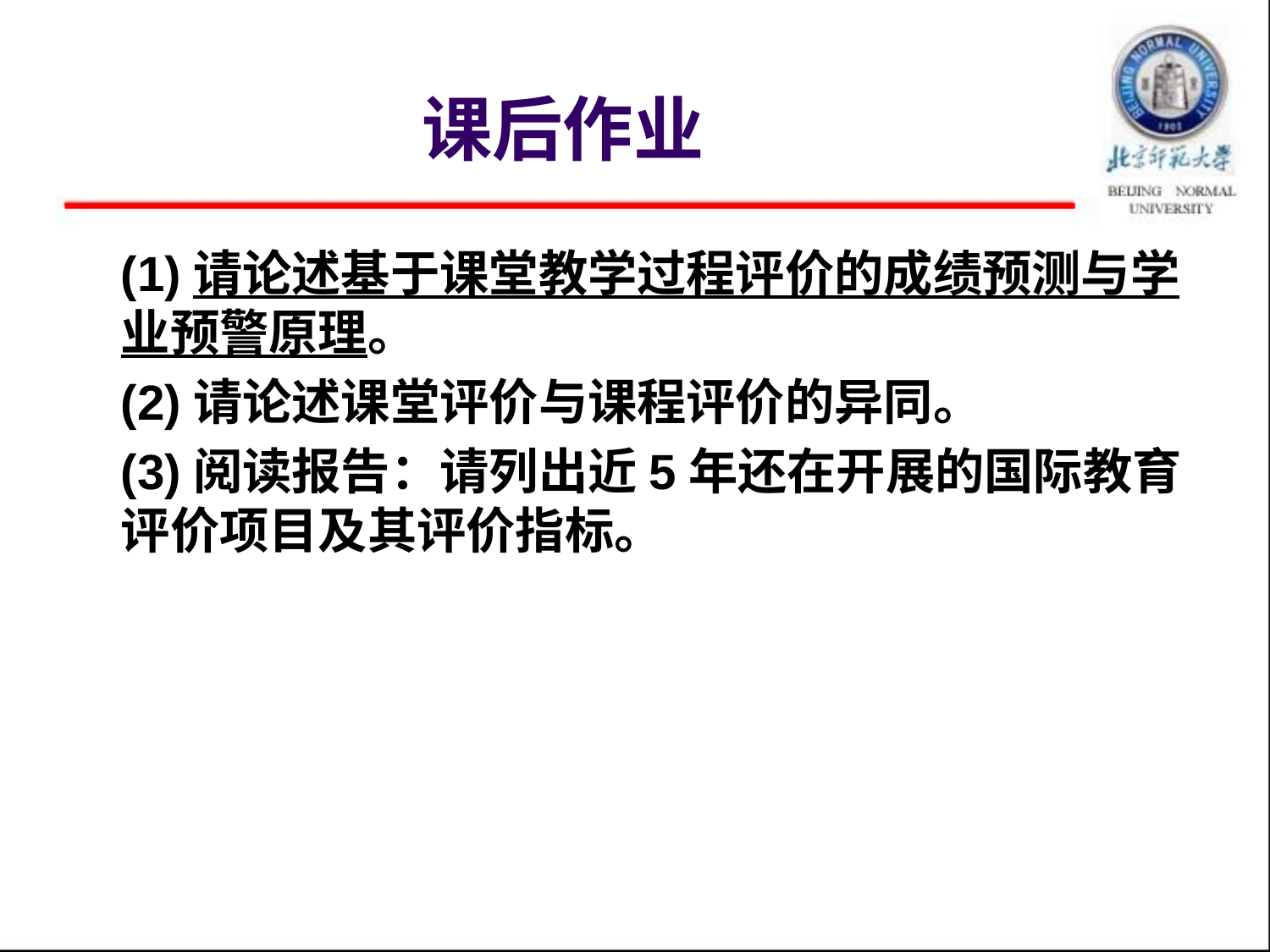

# 课后作业
(1)请论述基于课堂教学过程评价的成绩预测与学业预警原理。
(2)请论述课堂评价与课程评价的异同。
(3)阅读报告：请列出近5年还在开展的国际教育评价项目及其评价指标。